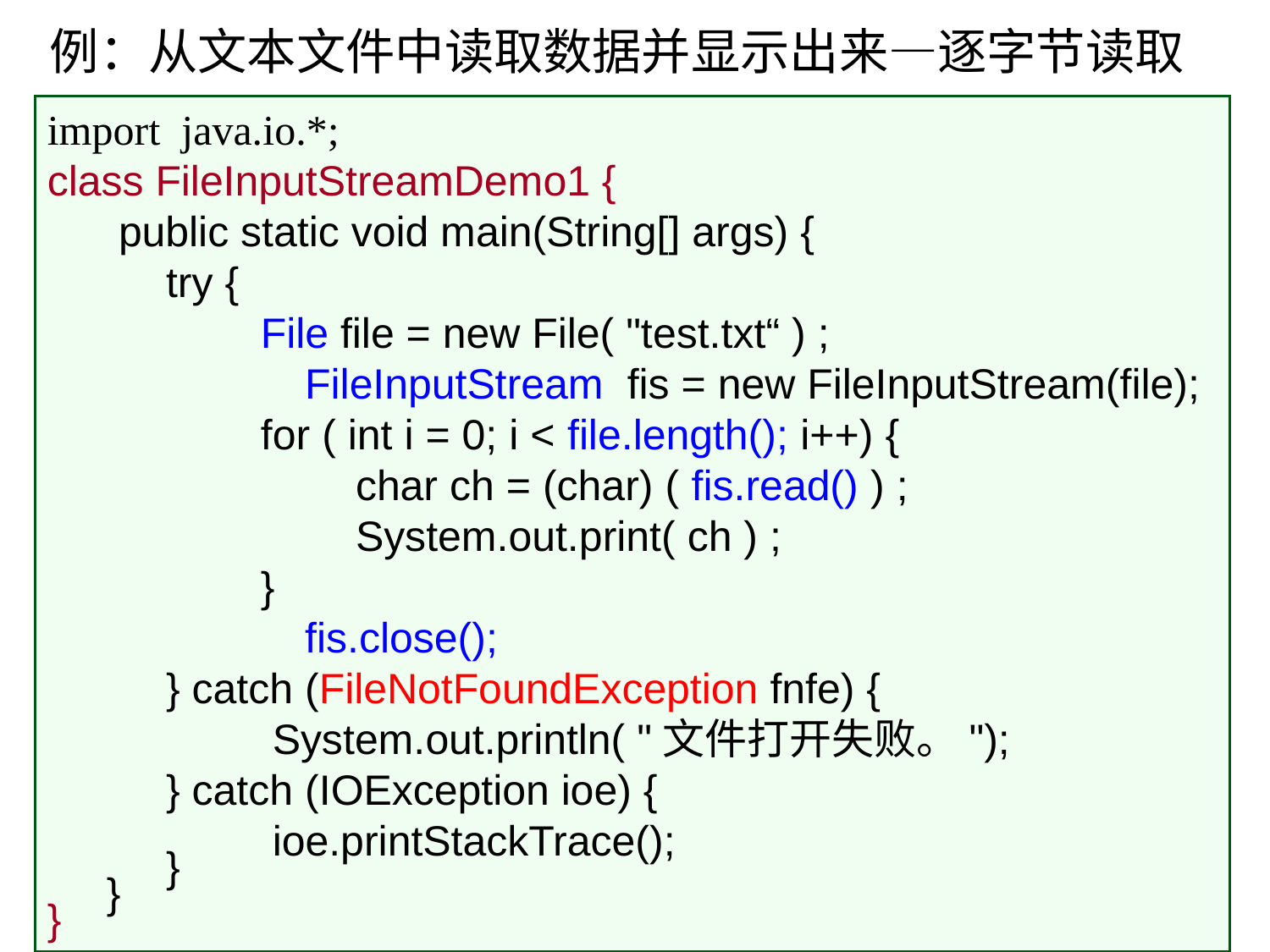

例：从文本文件中读取数据并显示出来—逐字节读取
import  java.io.*;
class FileInputStreamDemo1 {
      public static void main(String[] args) {
          try {
                  File file = new File( "test.txt“ ) ;
		       FileInputStream  fis = new FileInputStream(file);
                  for ( int i = 0; i < file.length(); i++) {
                          char ch = (char) ( fis.read() ) ;
                          System.out.print( ch ) ;
                  }
		       fis.close();
          } catch (FileNotFoundException fnfe) {
                   System.out.println( "文件打开失败。");
          } catch (IOException ioe) {
                   ioe.printStackTrace();
          }
     }
}